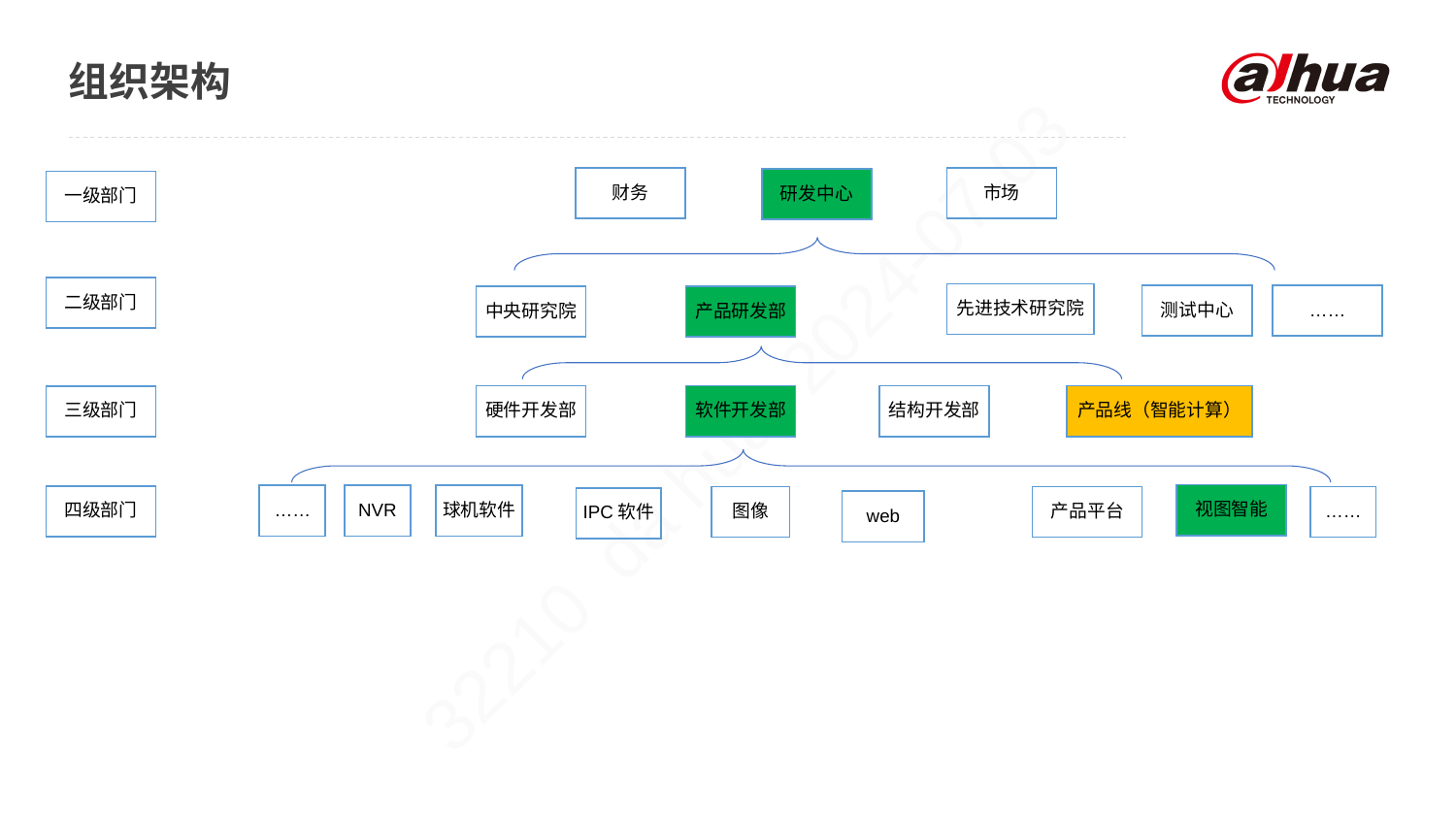

# 组织架构
财务
市场

研发中心
先进技术研究院
测试中心
……
中央研究院
产品研发部
硬件开发部
软件开发部
结构开发部
产品线（智能计算）
……
NVR
球机软件
图像
产品平台
……
IPC软件
web
一级部门
二级部门
三级部门
视图智能
四级部门